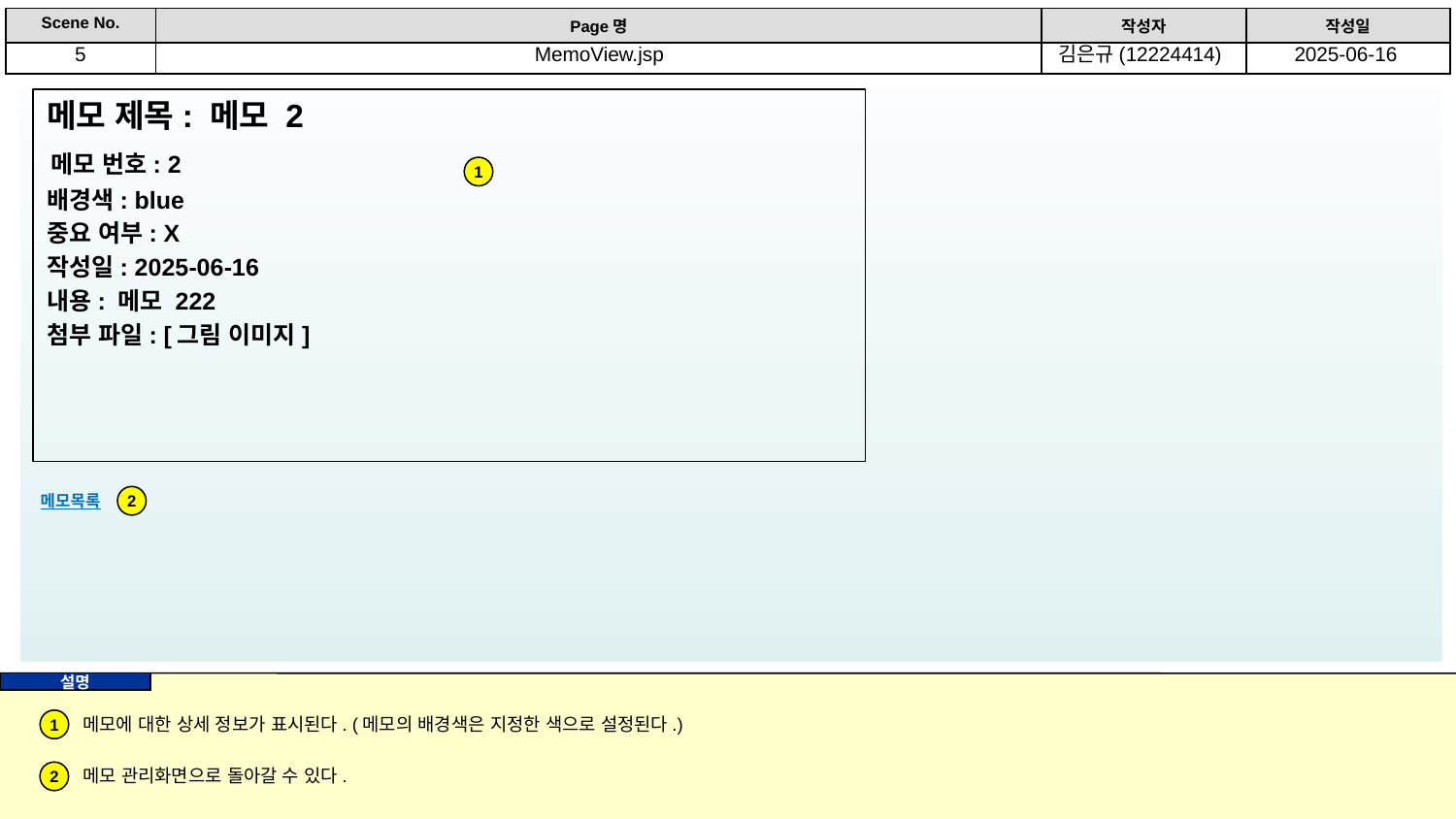

5
MemoView.jsp
김은규(12224414)
2025-06-16
 메모 제목: 메모 2
 메모 번호: 2
 배경색: blue
 중요 여부: X
 작성일: 2025-06-16
 내용: 메모 222
 첨부 파일: [그림 이미지]

1
메모목록
2
메모에 대한 상세 정보가 표시된다. (메모의 배경색은 지정한 색으로 설정된다.)

메모 관리화면으로 돌아갈 수 있다.
1
2